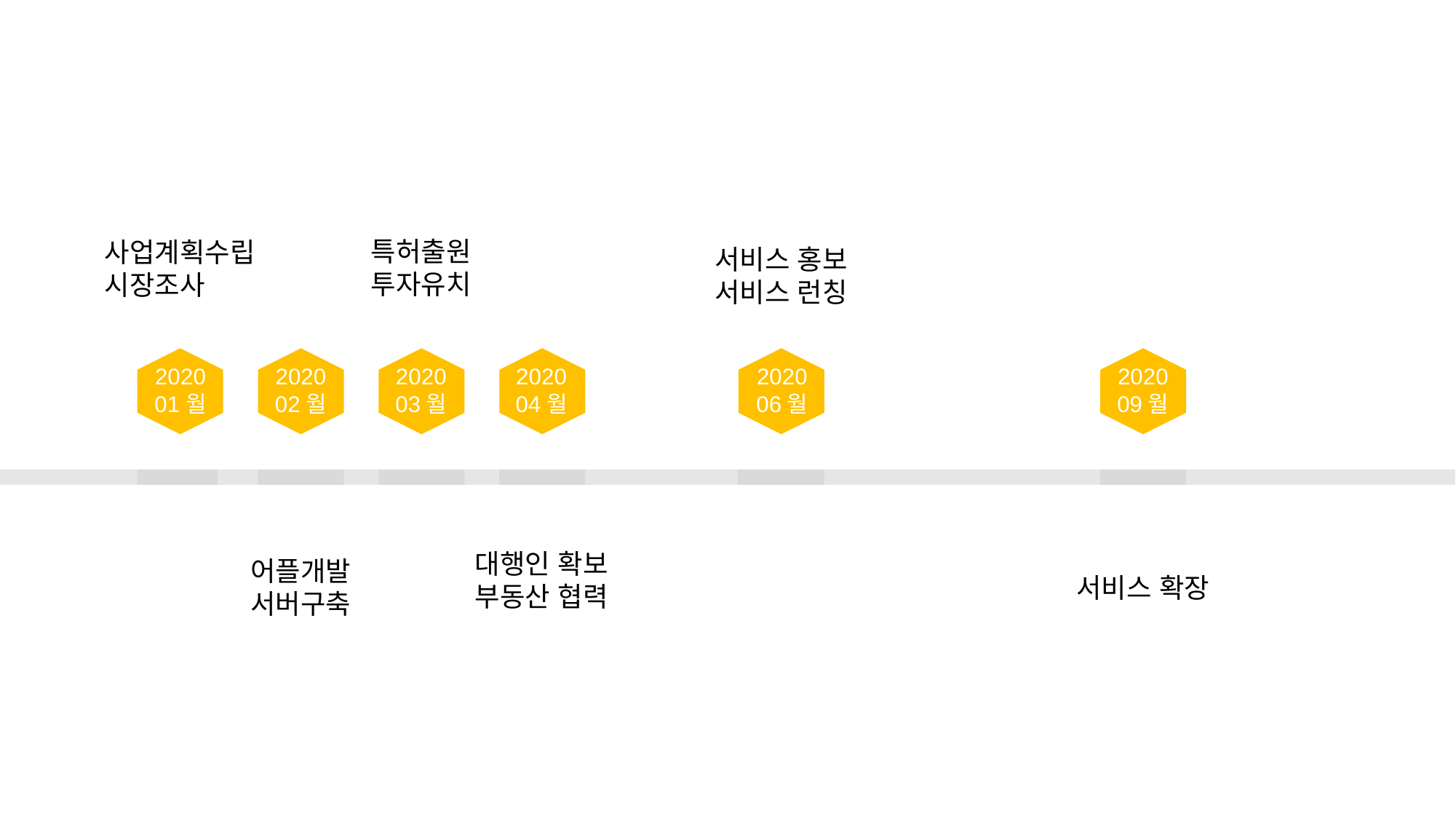

특허출원
투자유치
사업계획수립
시장조사
서비스 홍보
서비스 런칭

2020
01월

2020
02월

2020
03월

2020
04월

2020
06월

2020
09월
대행인 확보
부동산 협력
어플개발
서버구축
서비스 확장